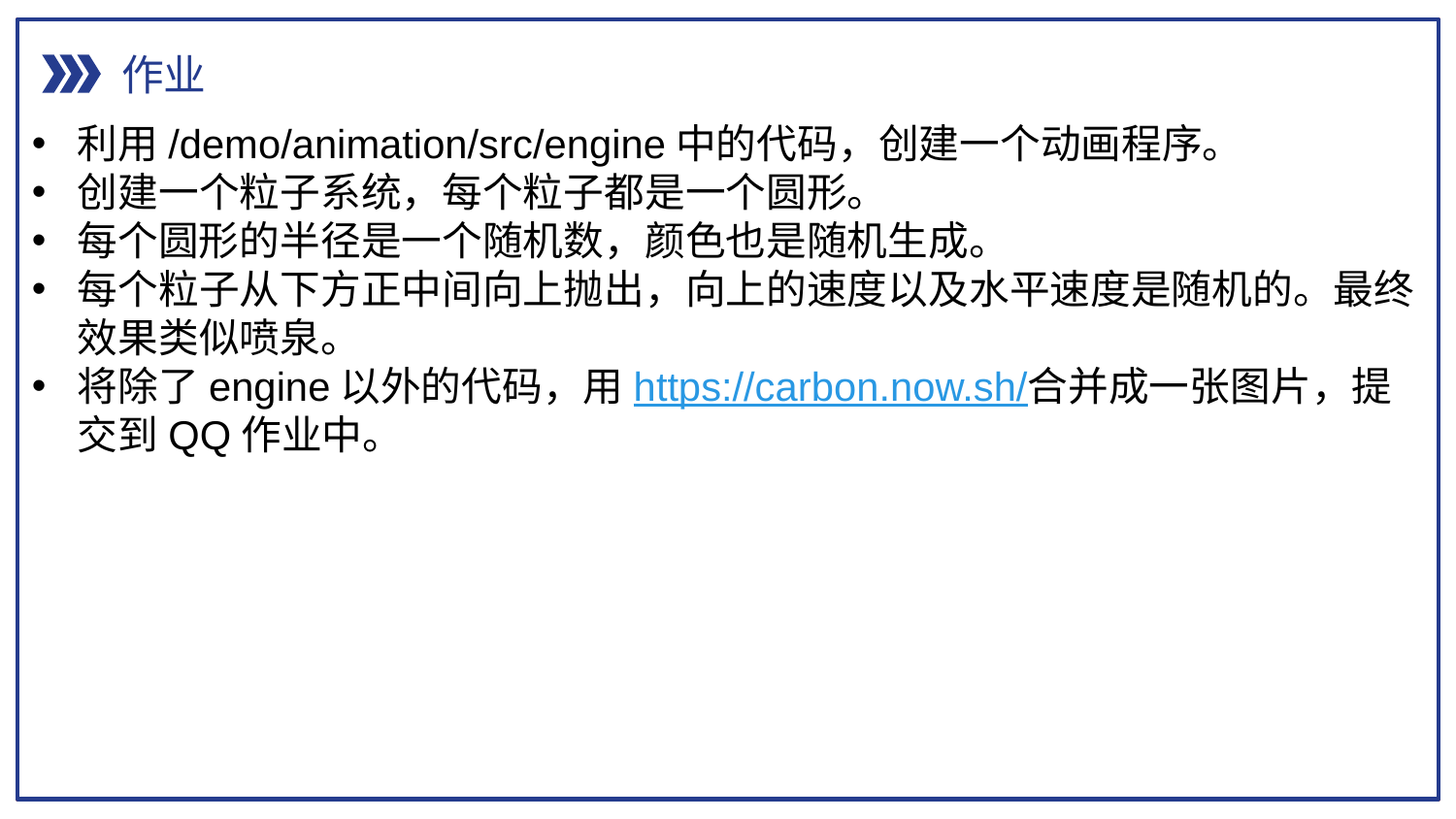

作业

利用/demo/animation/src/engine中的代码，创建一个动画程序。
创建一个粒子系统，每个粒子都是一个圆形。
每个圆形的半径是一个随机数，颜色也是随机生成。
每个粒子从下方正中间向上抛出，向上的速度以及水平速度是随机的。最终效果类似喷泉。
将除了engine以外的代码，用https://carbon.now.sh/合并成一张图片，提交到QQ作业中。